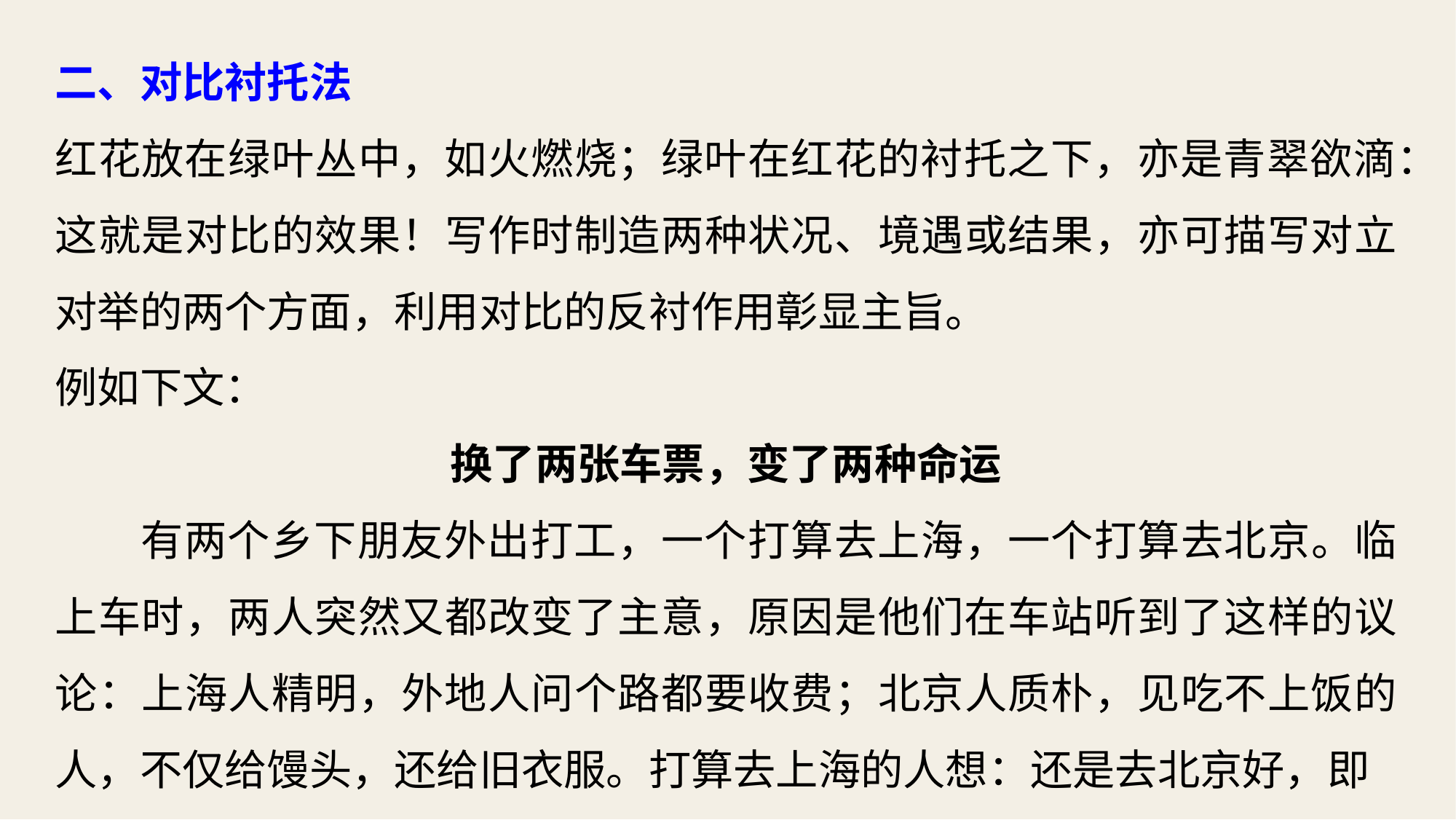

二、对比衬托法
红花放在绿叶丛中，如火燃烧；绿叶在红花的衬托之下，亦是青翠欲滴：这就是对比的效果！写作时制造两种状况、境遇或结果，亦可描写对立对举的两个方面，利用对比的反衬作用彰显主旨。
例如下文：
换了两张车票，变了两种命运
有两个乡下朋友外出打工，一个打算去上海，一个打算去北京。临上车时，两人突然又都改变了主意，原因是他们在车站听到了这样的议论：上海人精明，外地人问个路都要收费；北京人质朴，见吃不上饭的人，不仅给馒头，还给旧衣服。打算去上海的人想：还是去北京好，即